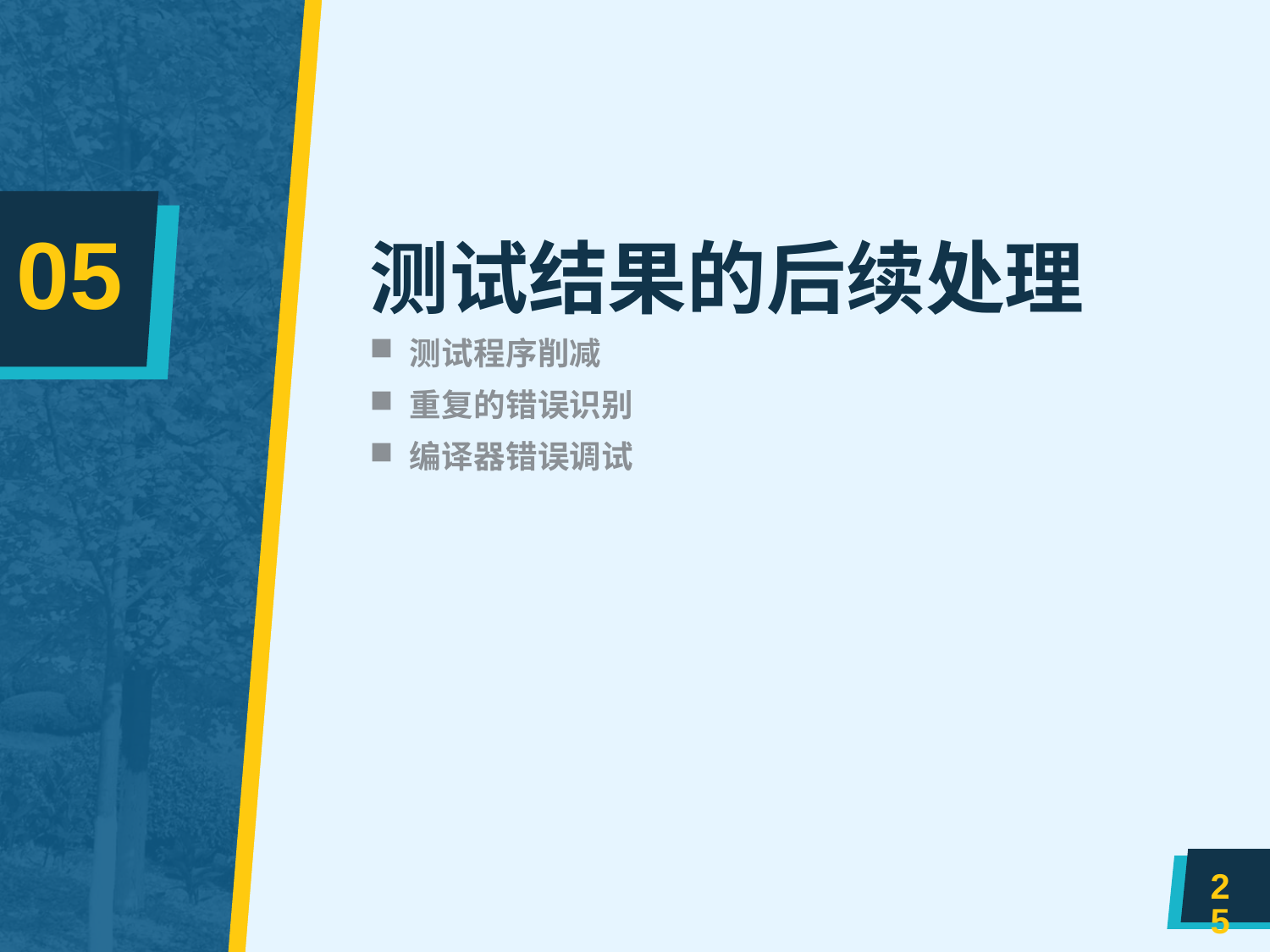

# 测试结果的后续处理
05
测试程序削减
重复的错误识别
编译器错误调试
25